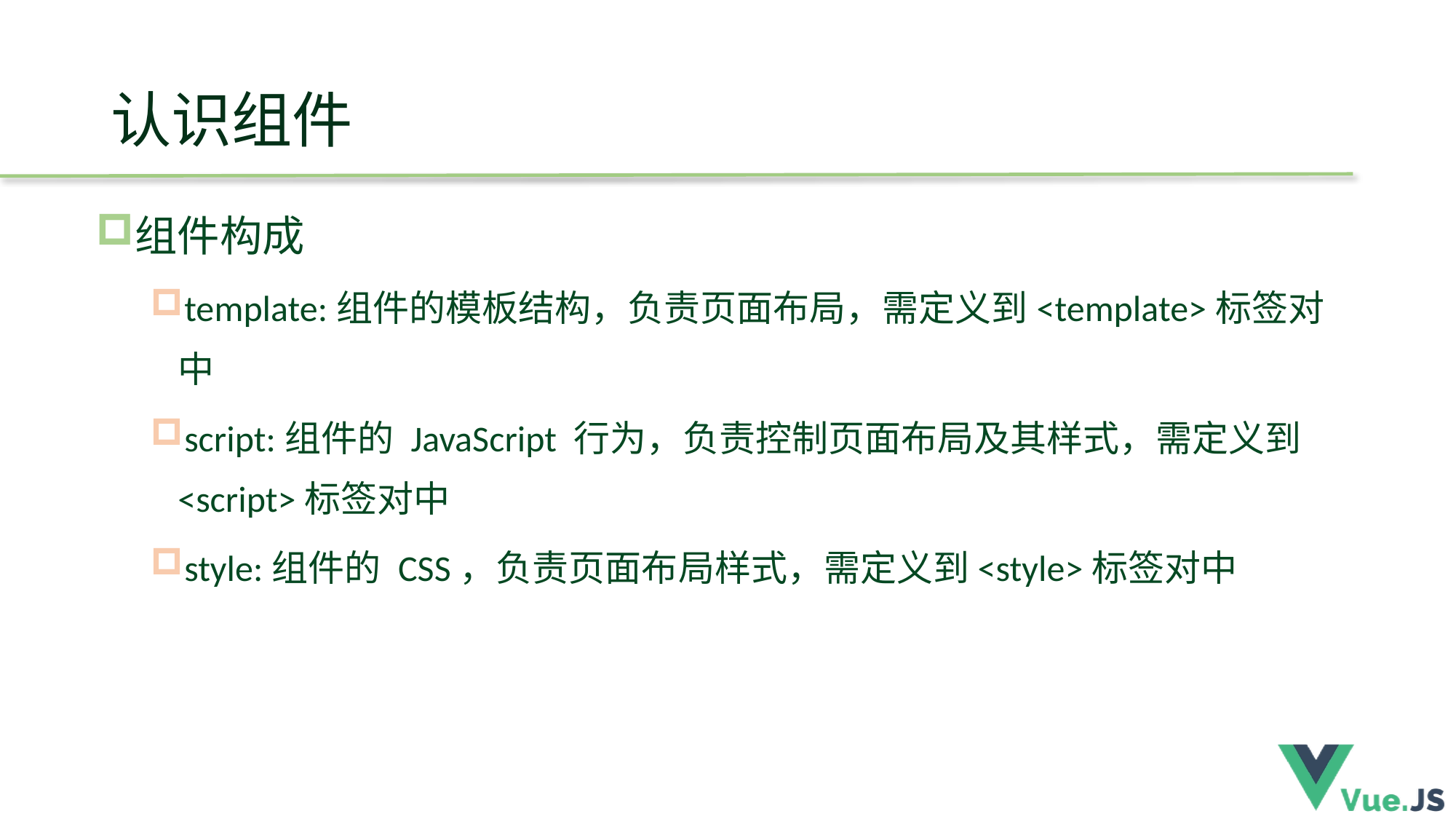

# 认识组件
组件构成
template:组件的模板结构，负责页面布局，需定义到<template>标签对中
script:组件的 JavaScript 行为，负责控制页面布局及其样式，需定义到<script>标签对中
style:组件的 CSS，负责页面布局样式，需定义到<style>标签对中